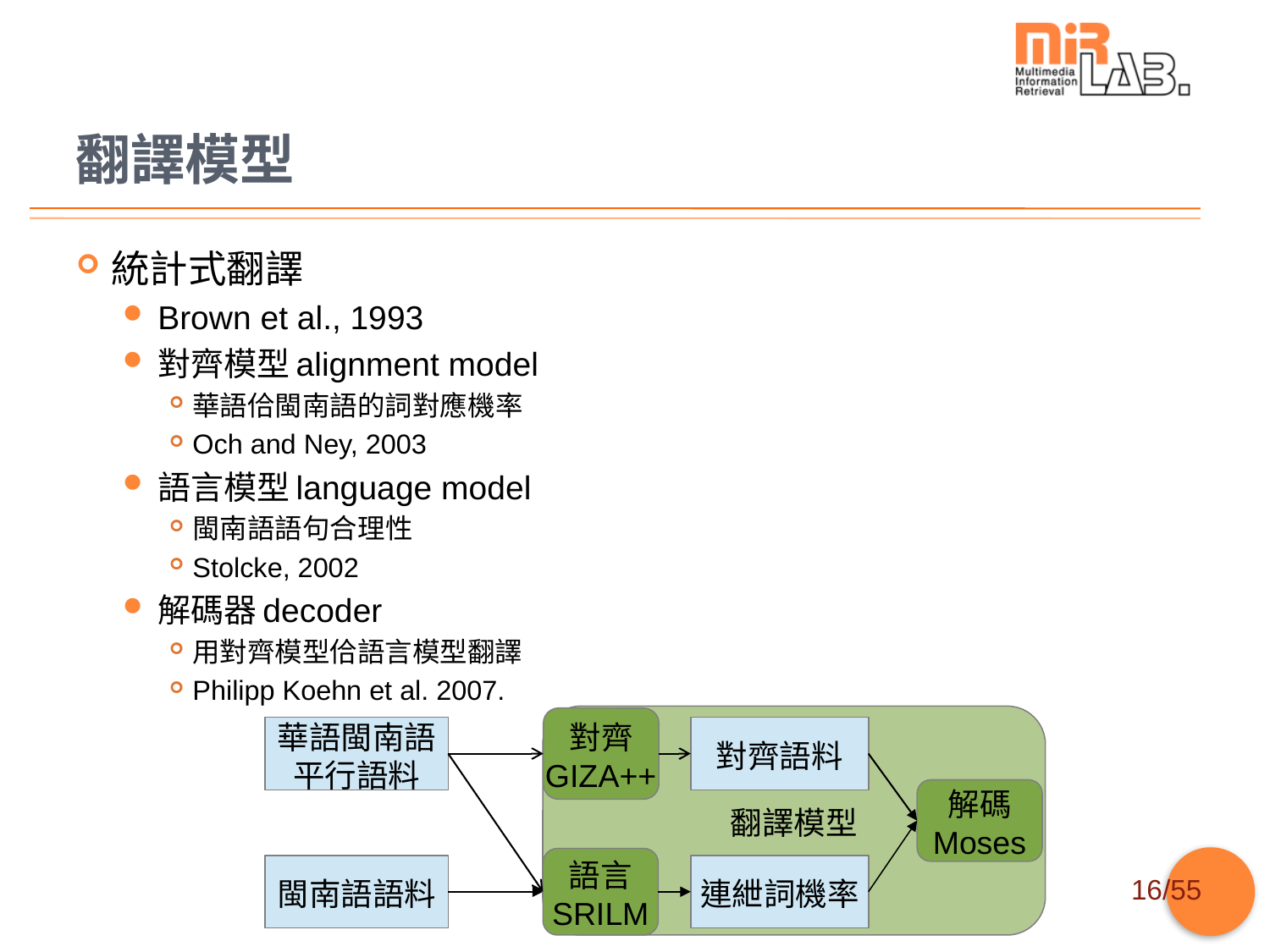

# 翻譯模型
統計式翻譯
Brown et al., 1993
對齊模型alignment model
華語佮閩南語的詞對應機率
Och and Ney, 2003
語言模型language model
閩南語語句合理性
Stolcke, 2002
解碼器decoder
用對齊模型佮語言模型翻譯
Philipp Koehn et al. 2007.

翻譯模型
對齊
GIZA++
對齊語料
華語閩南語
平行語料
解碼
Moses
語言
SRILM
閩南語語料
連紲詞機率